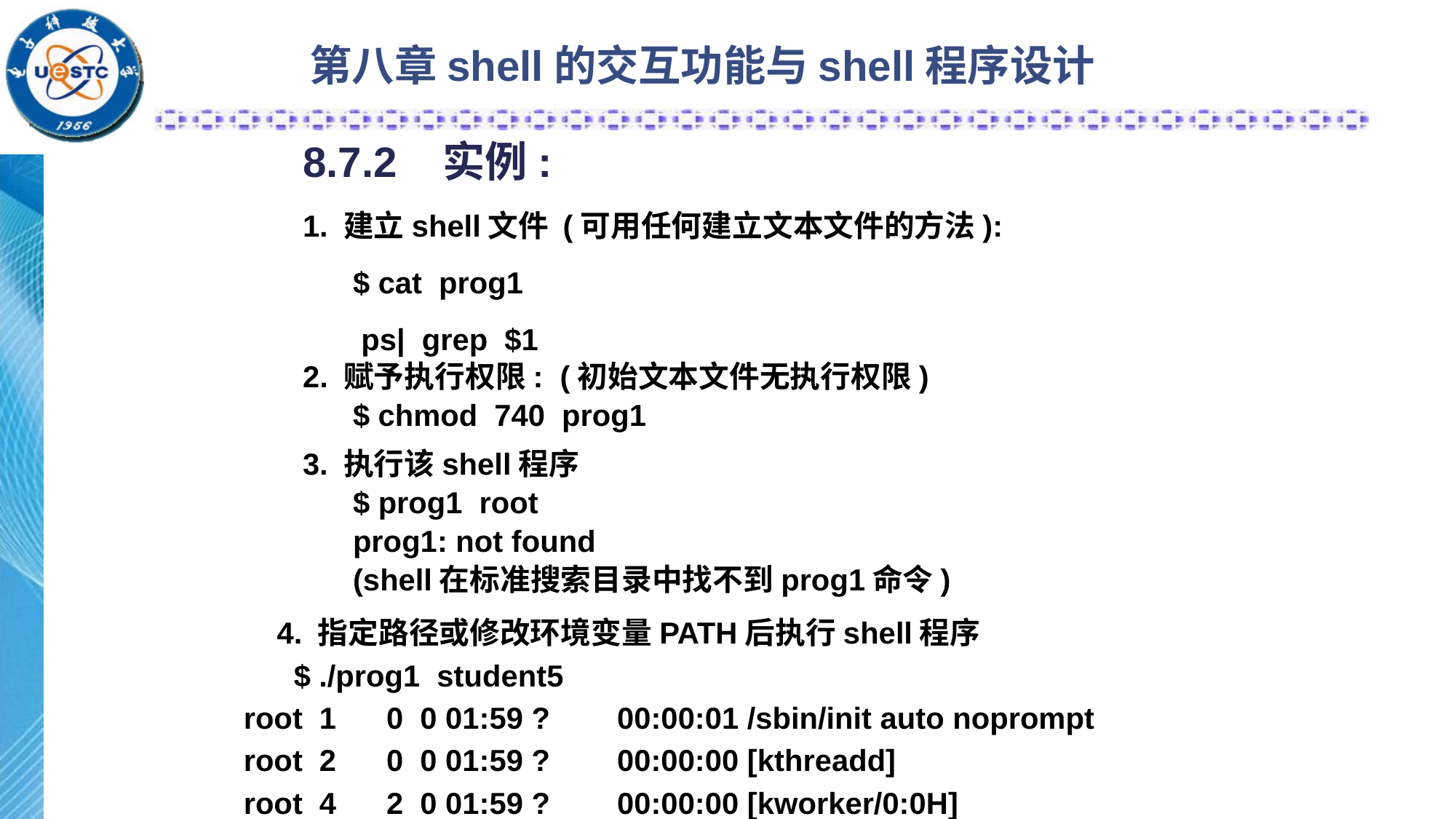

# 第八章shell的交互功能与shell程序设计
8.7.2   实例:
1. 建立shell文件 (可用任何建立文本文件的方法):
      $ cat  prog1
       ps|  grep  $1

2. 赋予执行权限:  (初始文本文件无执行权限)
      $ chmod  740  prog1
3. 执行该shell程序
      $ prog1  root
      prog1: not found
      (shell在标准搜索目录中找不到prog1命令)
    4. 指定路径或修改环境变量PATH后执行shell程序
      $ ./prog1  student5
root  1      0  0 01:59 ?        00:00:01 /sbin/init auto noprompt
root  2      0  0 01:59 ?        00:00:00 [kthreadd]
root  4      2  0 01:59 ?        00:00:00 [kworker/0:0H]